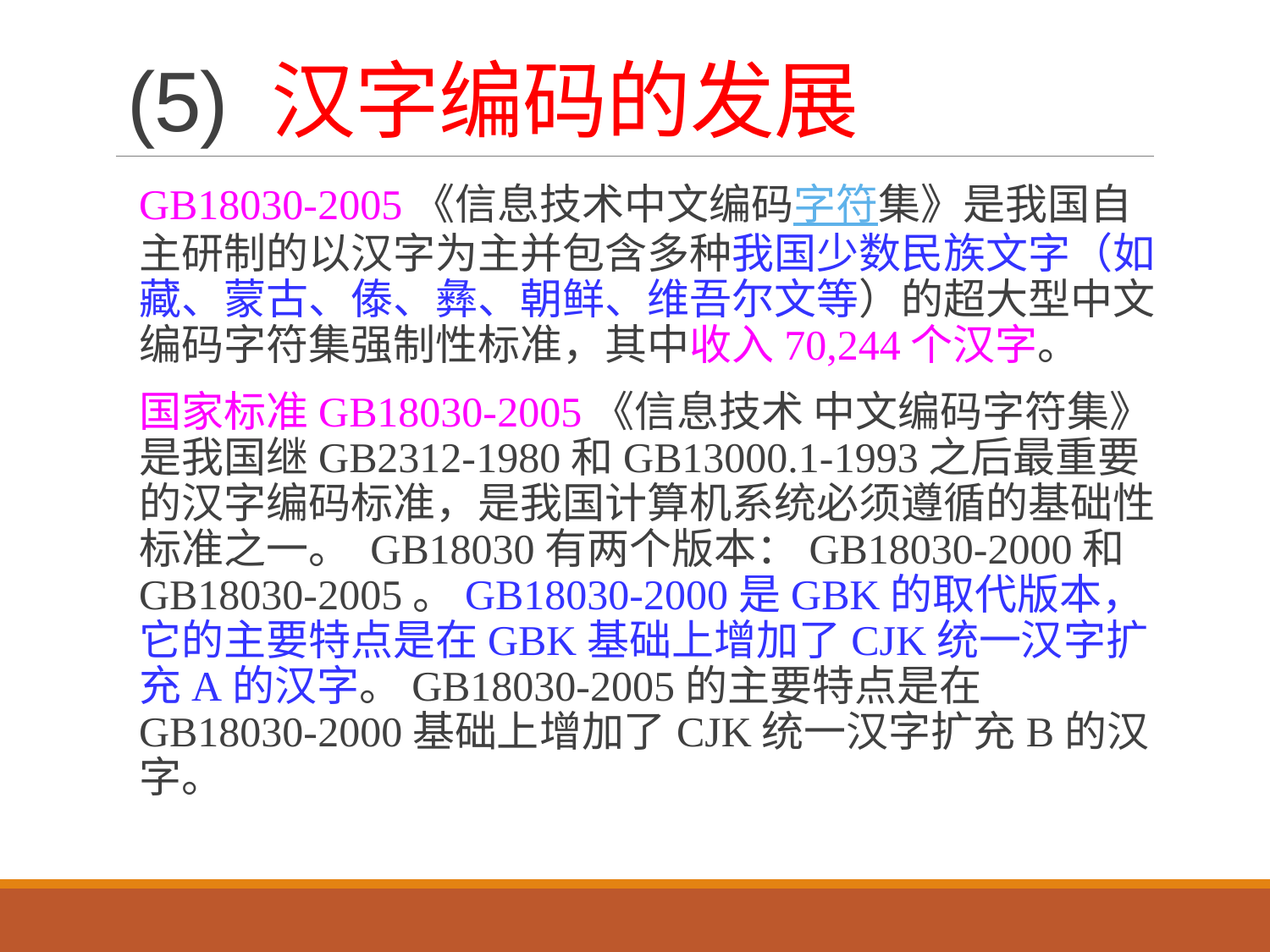

# (5) 汉字编码的发展
GB18030-2005《信息技术中文编码字符集》是我国自主研制的以汉字为主并包含多种我国少数民族文字（如藏、蒙古、傣、彝、朝鲜、维吾尔文等）的超大型中文编码字符集强制性标准，其中收入70,244个汉字。
国家标准GB18030-2005《信息技术 中文编码字符集》是我国继GB2312-1980和GB13000.1-1993之后最重要的汉字编码标准，是我国计算机系统必须遵循的基础性标准之一。 GB18030有两个版本：GB18030-2000和GB18030-2005。GB18030-2000是GBK的取代版本，它的主要特点是在GBK基础上增加了CJK统一汉字扩充A的汉字。GB18030-2005的主要特点是在GB18030-2000基础上增加了CJK统一汉字扩充B的汉字。